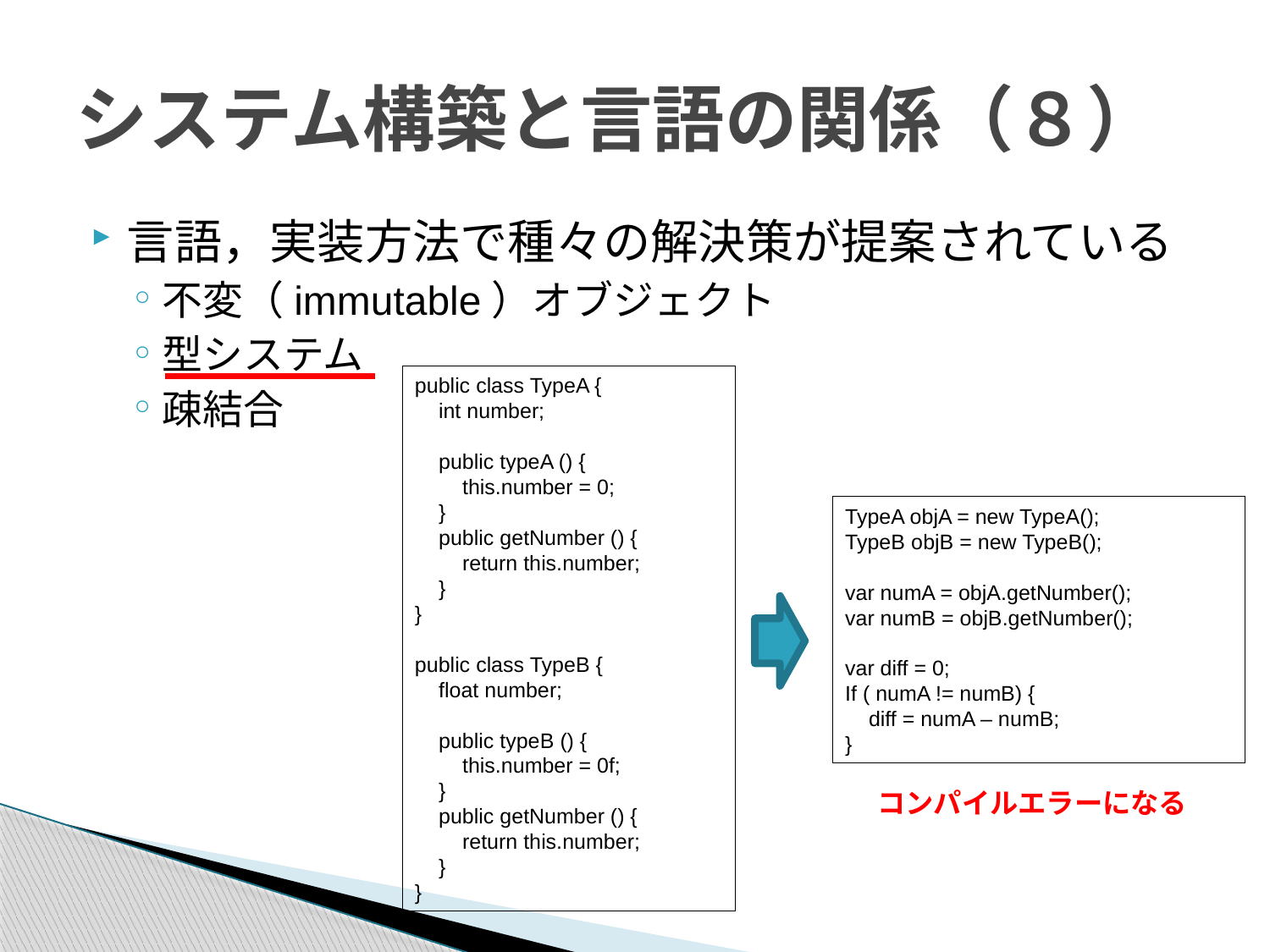

# システム構築と言語の関係（８）
言語，実装方法で種々の解決策が提案されている
不変（immutable）オブジェクト
型システム
疎結合
public class TypeA {
    int number;

    public typeA () {
        this.number = 0;
    }
    public getNumber () {
        return this.number;
    }
}

public class TypeB {
    float number;

    public typeB () {
        this.number = 0f;
    }
    public getNumber () {
        return this.number;
    }
}
TypeA objA = new TypeA();
TypeB objB = new TypeB();

var numA = objA.getNumber();
var numB = objB.getNumber();

var diff = 0;
If ( numA != numB) {
    diff = numA – numB;
}

コンパイルエラーになる